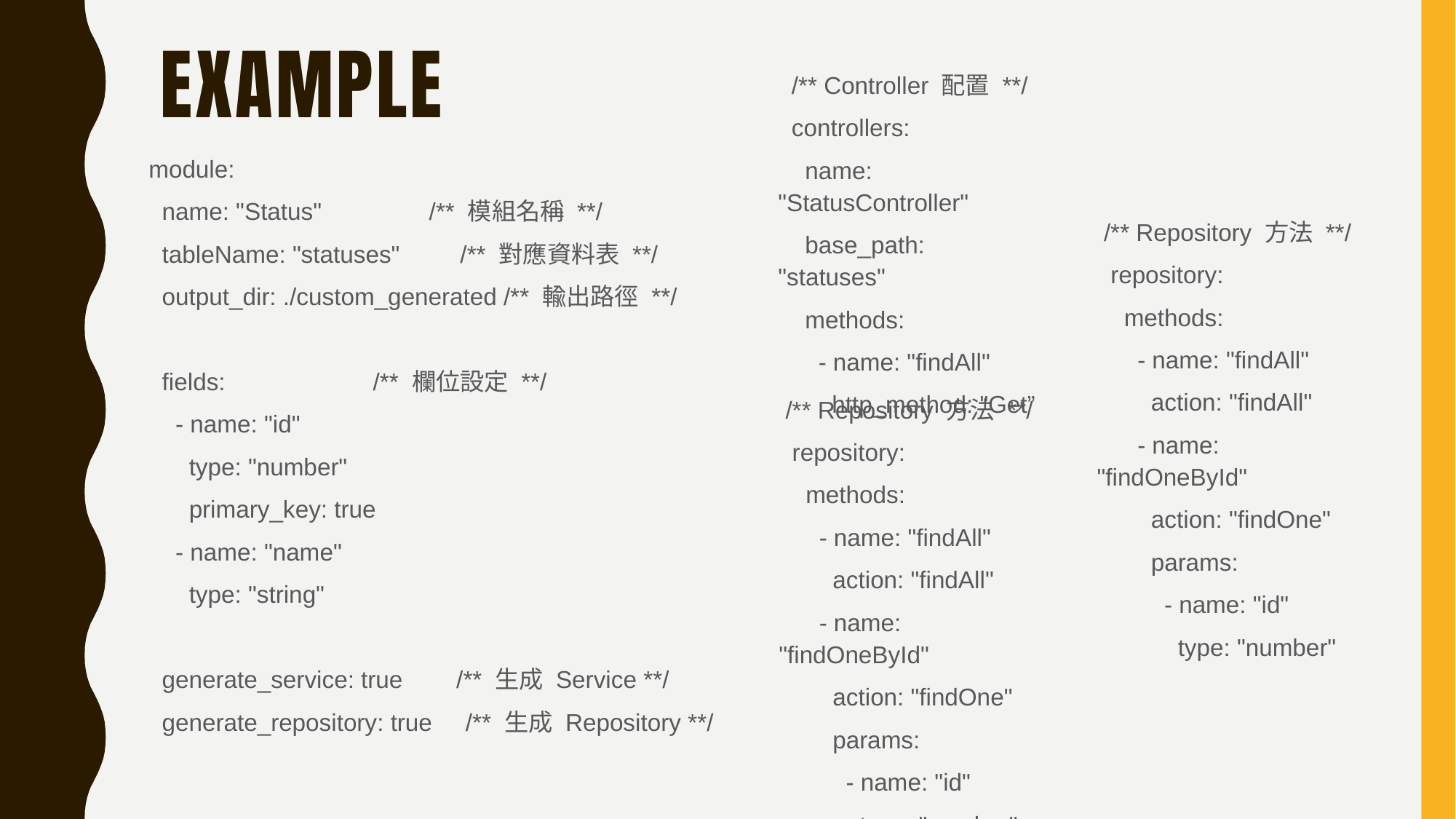

# example
  /** Controller 配置 **/
  controllers:
    name: "StatusController"
    base_path: "statuses"
    methods:
      - name: "findAll"
        http_method: "Get”

module:
  name: "Status"                /** 模組名稱 **/
  tableName: "statuses"         /** 對應資料表 **/
  output_dir: ./custom_generated /** 輸出路徑 **/

  fields:                      /** 欄位設定 **/
    - name: "id"
      type: "number"
      primary_key: true
    - name: "name"
      type: "string"

  generate_service: true        /** 生成 Service **/
  generate_repository: true     /** 生成 Repository **/

 /** Repository 方法 **/
  repository:
    methods:
      - name: "findAll"
        action: "findAll"
      - name: "findOneById"
        action: "findOne"
        params:
          - name: "id"
            type: "number"
 /** Repository 方法 **/
  repository:
    methods:
      - name: "findAll"
        action: "findAll"
      - name: "findOneById"
        action: "findOne"
        params:
          - name: "id"
            type: "number"